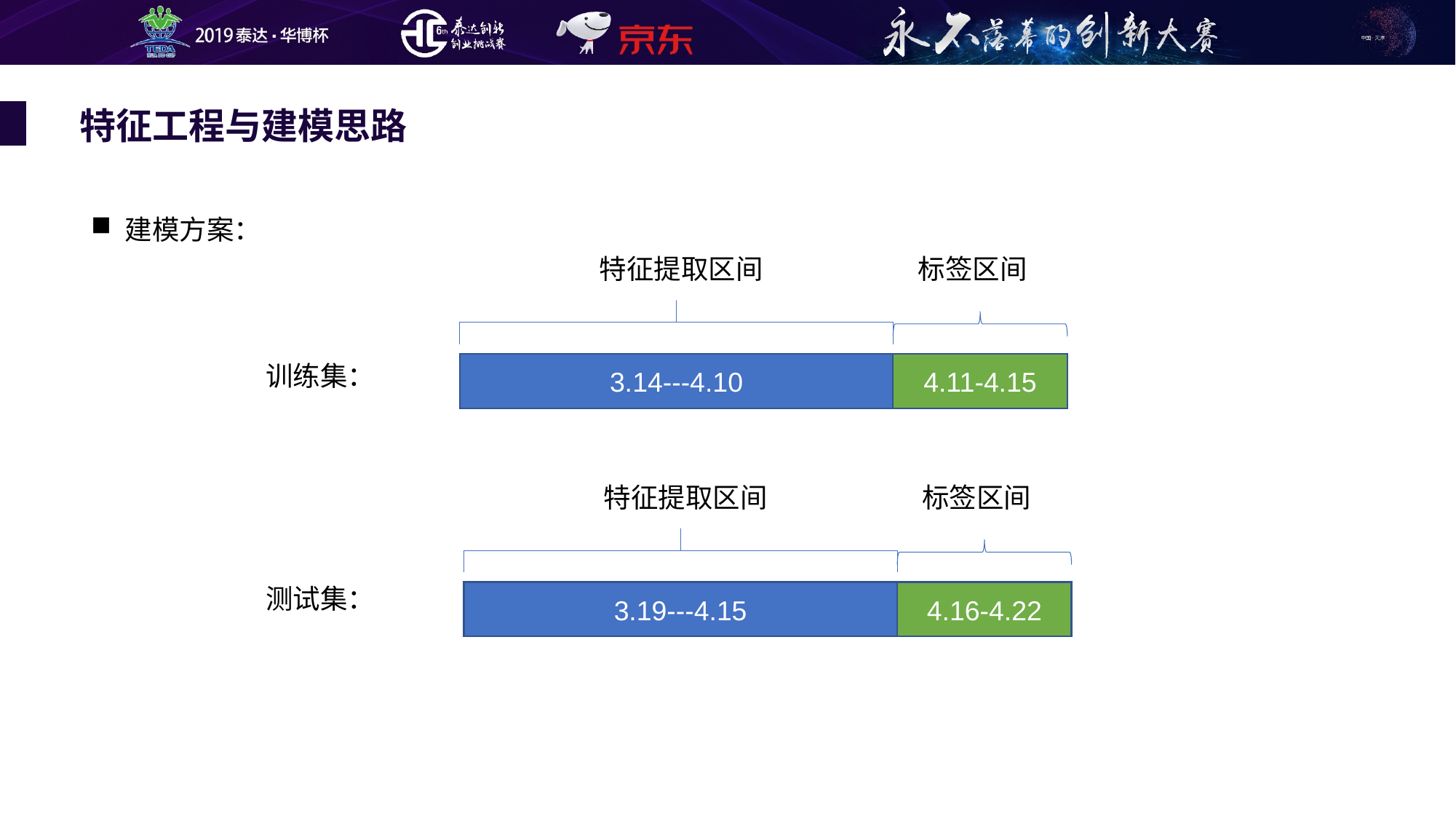

特征工程与建模思路

建模方案：

特征提取区间
标签区间

训练集：
3.14---4.10
4.11-4.15

特征提取区间
标签区间
测试集：
3.19---4.15
4.16-4.22